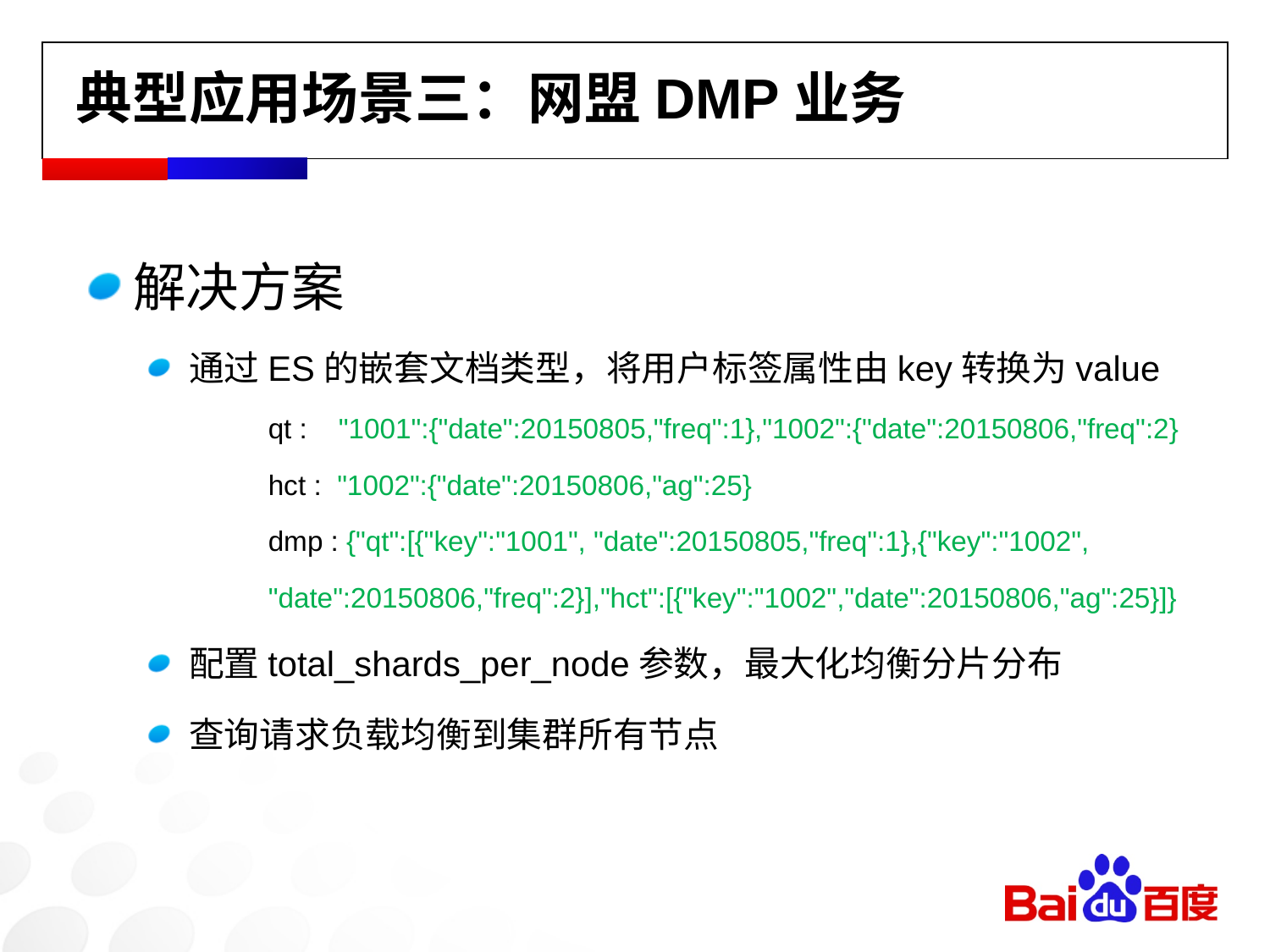

典型应用场景三：网盟DMP业务
解决方案
通过ES的嵌套文档类型，将用户标签属性由key转换为value
	qt :    "1001":{"date":20150805,"freq":1},"1002":{"date":20150806,"freq":2}
	hct :  "1002":{"date":20150806,"ag":25}
	dmp : {"qt":[{"key":"1001", "date":20150805,"freq":1},{"key":"1002",
      	"date":20150806,"freq":2}],"hct":[{"key":"1002","date":20150806,"ag":25}]}
配置total_shards_per_node参数，最大化均衡分片分布
查询请求负载均衡到集群所有节点